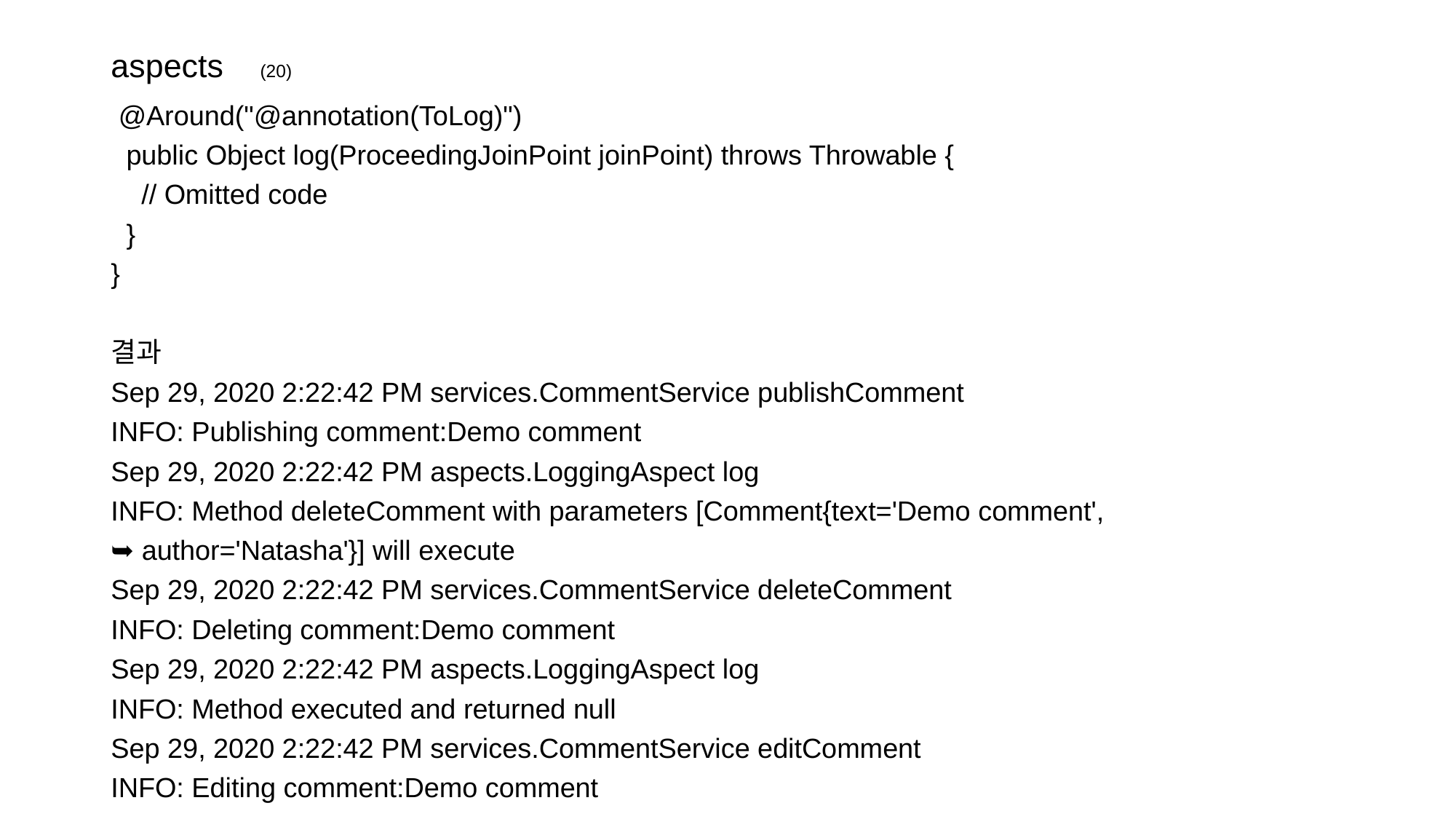

# aspects    (20)
 @Around("@annotation(ToLog)")
  public Object log(ProceedingJoinPoint joinPoint) throws Throwable {
    // Omitted code
  }
}

결과
Sep 29, 2020 2:22:42 PM services.CommentService publishComment
INFO: Publishing comment:Demo comment
Sep 29, 2020 2:22:42 PM aspects.LoggingAspect log
INFO: Method deleteComment with parameters [Comment{text='Demo comment',
➥ author='Natasha'}] will execute
Sep 29, 2020 2:22:42 PM services.CommentService deleteComment
INFO: Deleting comment:Demo comment
Sep 29, 2020 2:22:42 PM aspects.LoggingAspect log
INFO: Method executed and returned null
Sep 29, 2020 2:22:42 PM services.CommentService editComment
INFO: Editing comment:Demo comment